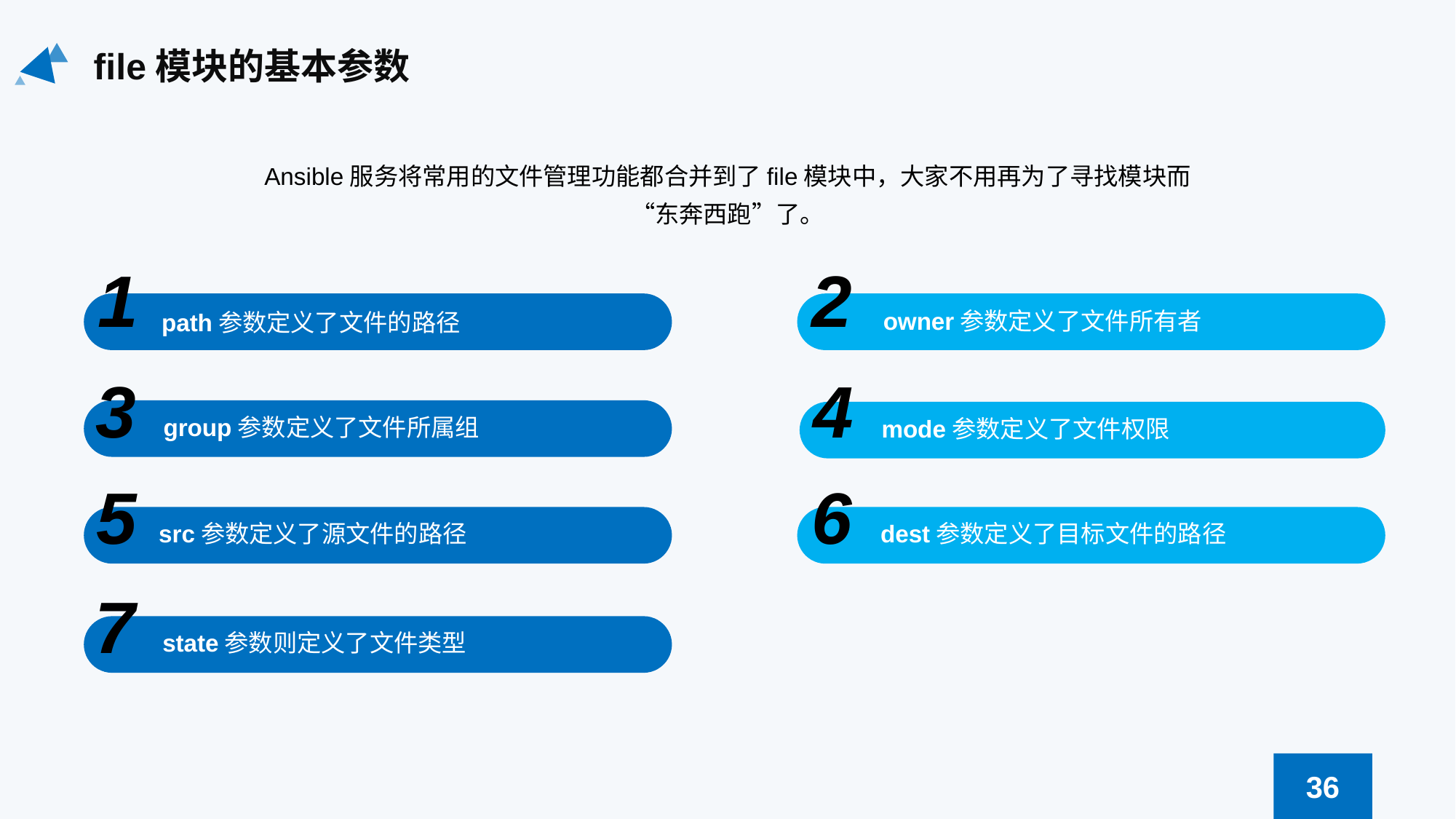

file模块的基本参数

Ansible服务将常用的文件管理功能都合并到了file模块中，大家不用再为了寻找模块而“东奔西跑”了。
2
1

owner参数定义了文件所有者
path参数定义了文件的路径
4
3

group参数定义了文件所属组
mode参数定义了文件权限
6
5

src参数定义了源文件的路径
dest参数定义了目标文件的路径
7

state参数则定义了文件类型

36